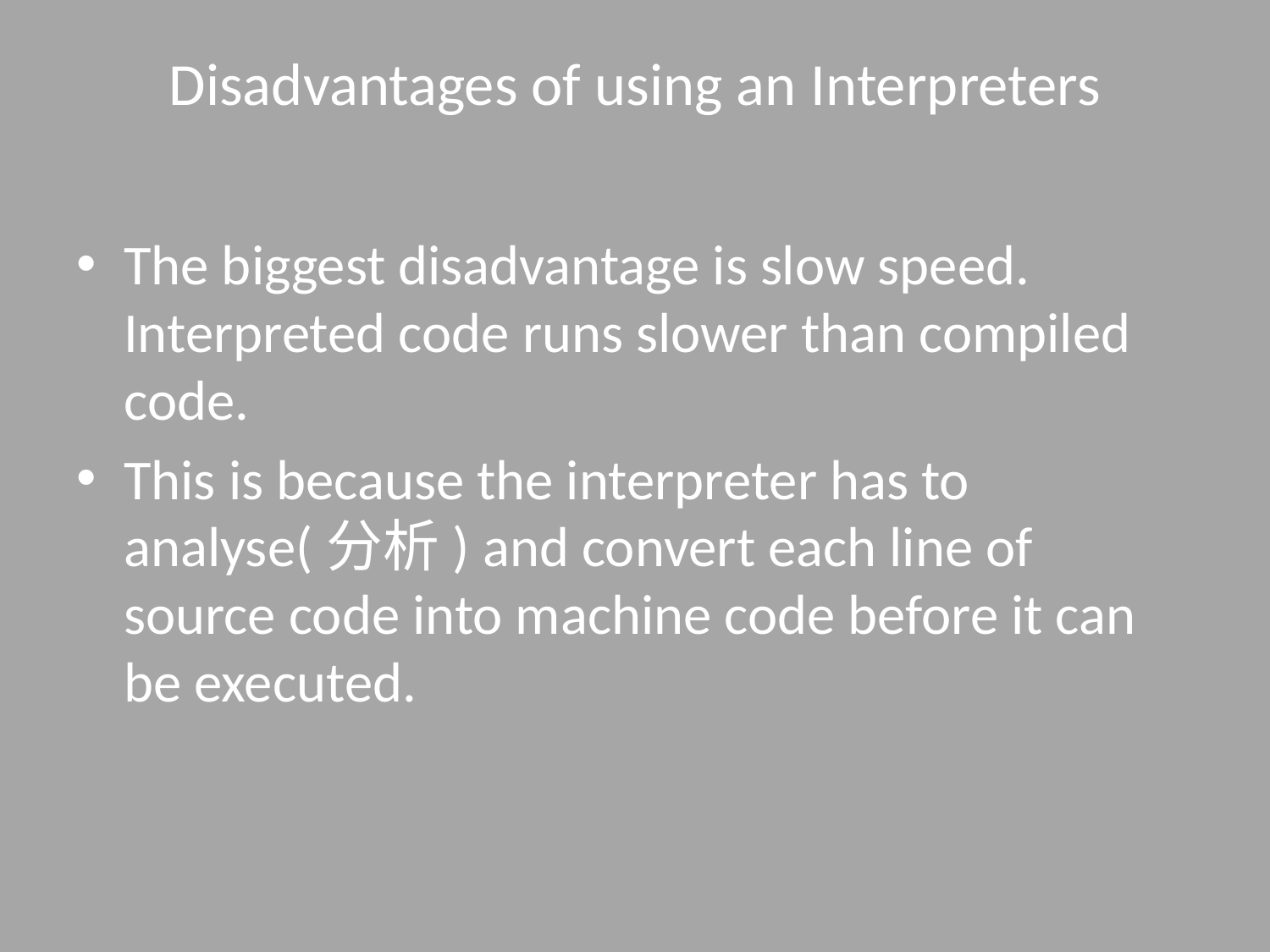

# Disadvantages of using an Interpreters
The biggest disadvantage is slow speed. Interpreted code runs slower than compiled code.
This is because the interpreter has to analyse(分析) and convert each line of source code into machine code before it can be executed.